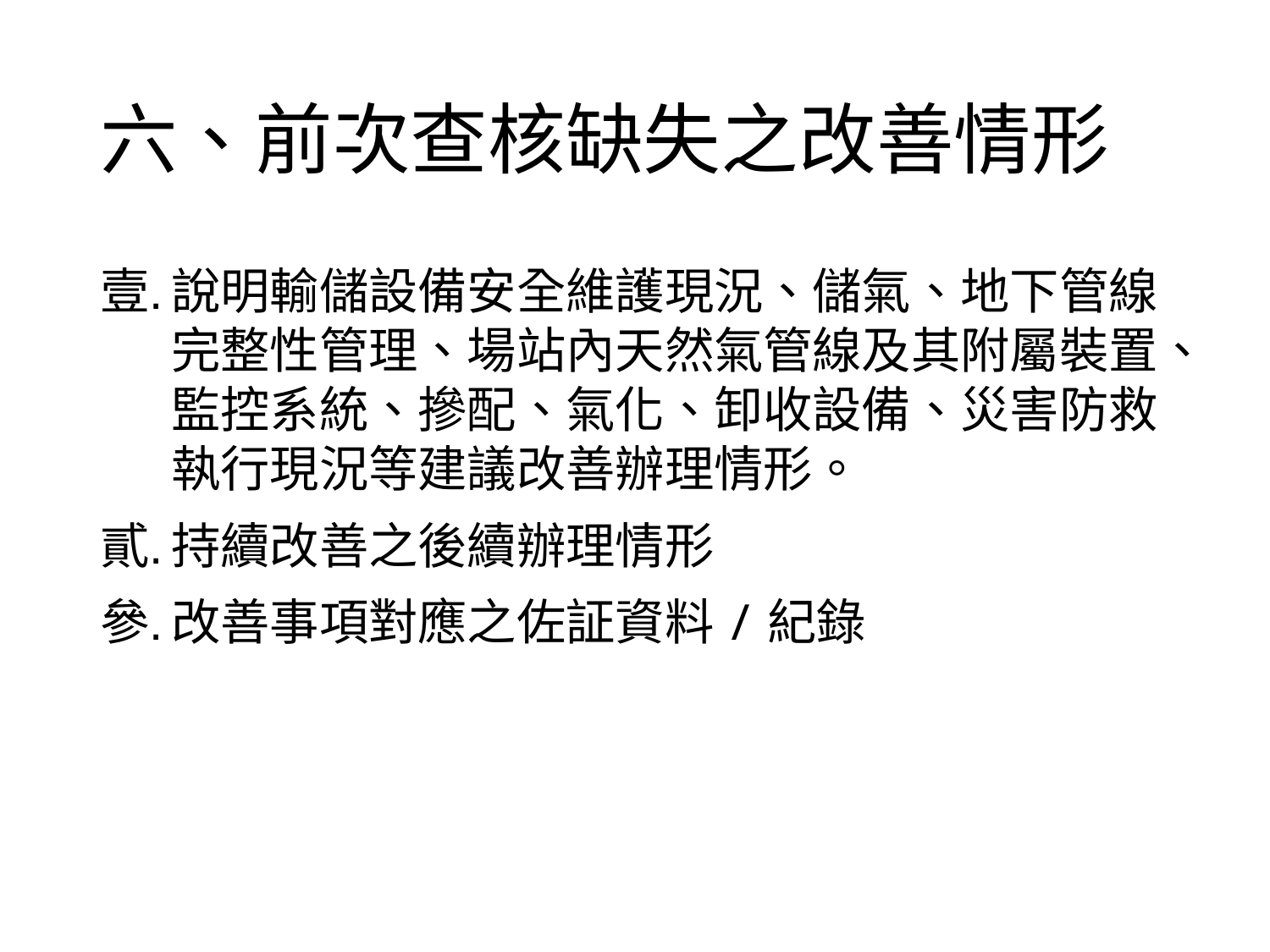

# 六、前次查核缺失之改善情形
說明輸儲設備安全維護現況、儲氣、地下管線完整性管理、場站內天然氣管線及其附屬裝置、監控系統、摻配、氣化、卸收設備、災害防救執行現況等建議改善辦理情形。
持續改善之後續辦理情形
改善事項對應之佐証資料/紀錄